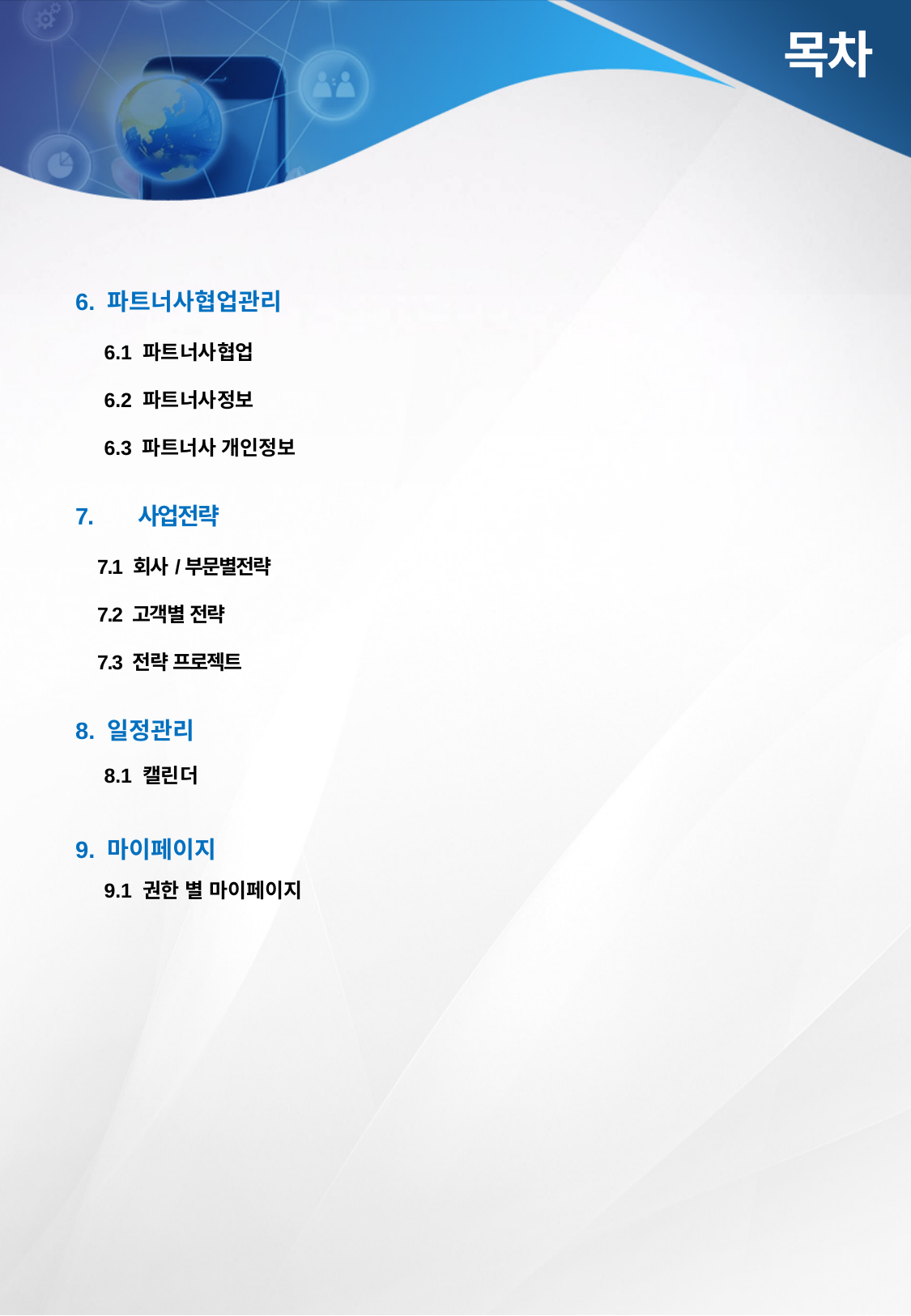

목차
THESeller’S사용자매뉴얼
| 6. 파트너사협업관리 |
| --- |
| 6.1 파트너사협업 |
| 6.2 파트너사정보 |
| 6.3 파트너사 개인정보 |
| 7. 사업전략 |
| 7.1 회사/부문별전략 |
| 7.2 고객별 전략 |
| 7.3 전략 프로젝트 |
| 8. 일정관리 |
| 8.1 캘린더 |
| 9. 마이페이지 |
| 9.1 권한 별 마이페이지 |